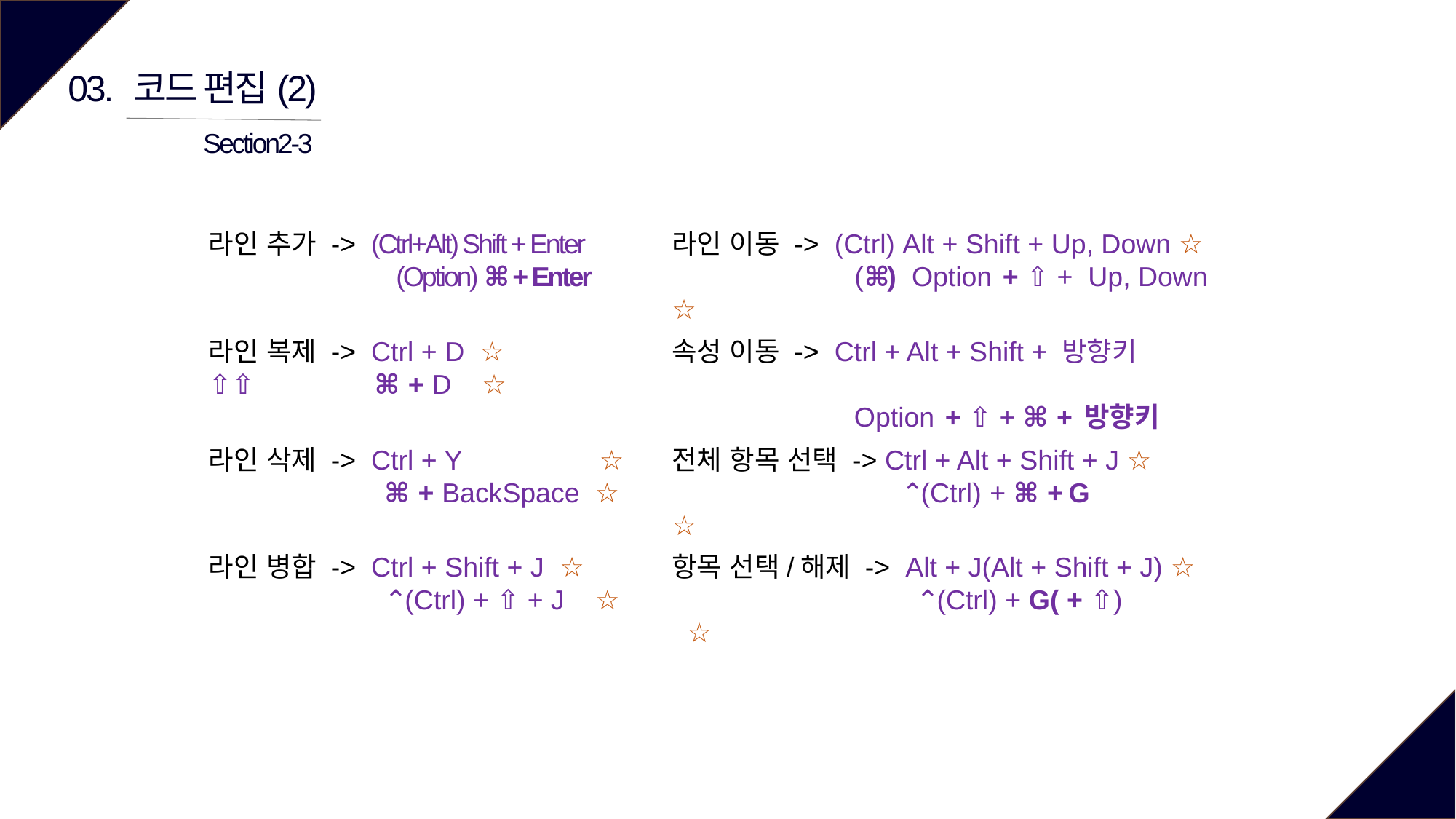

03.
코드 편집(2)
Section2-3
라인 추가 ->  (Ctrl+Alt) Shift + Enter
                                   (Option) ⌘ + Enter
라인 이동 ->  (Ctrl) Alt + Shift + Up, Down ☆
                        (⌘)  Option  + ⇧ +  Up, Down ☆
라인 복제 ->  Ctrl + D  ☆
⇧⇧                ⌘  + D    ☆
속성 이동 ->  Ctrl + Alt + Shift + 방향키
                       Option  + ⇧ + ⌘  + 방향키
라인 삭제 ->  Ctrl + Y                  ☆
                       ⌘  + BackSpace  ☆
전체 항목 선택 -> Ctrl + Alt + Shift + J ☆
                              ⌃(Ctrl) + ⌘  + G           ☆

항목 선택/해제 ->  Alt + J(Alt + Shift + J) ☆
                                ⌃(Ctrl) + G( + ⇧)             ☆
라인 병합 ->  Ctrl + Shift + J  ☆
                       ⌃(Ctrl) + ⇧ + J    ☆